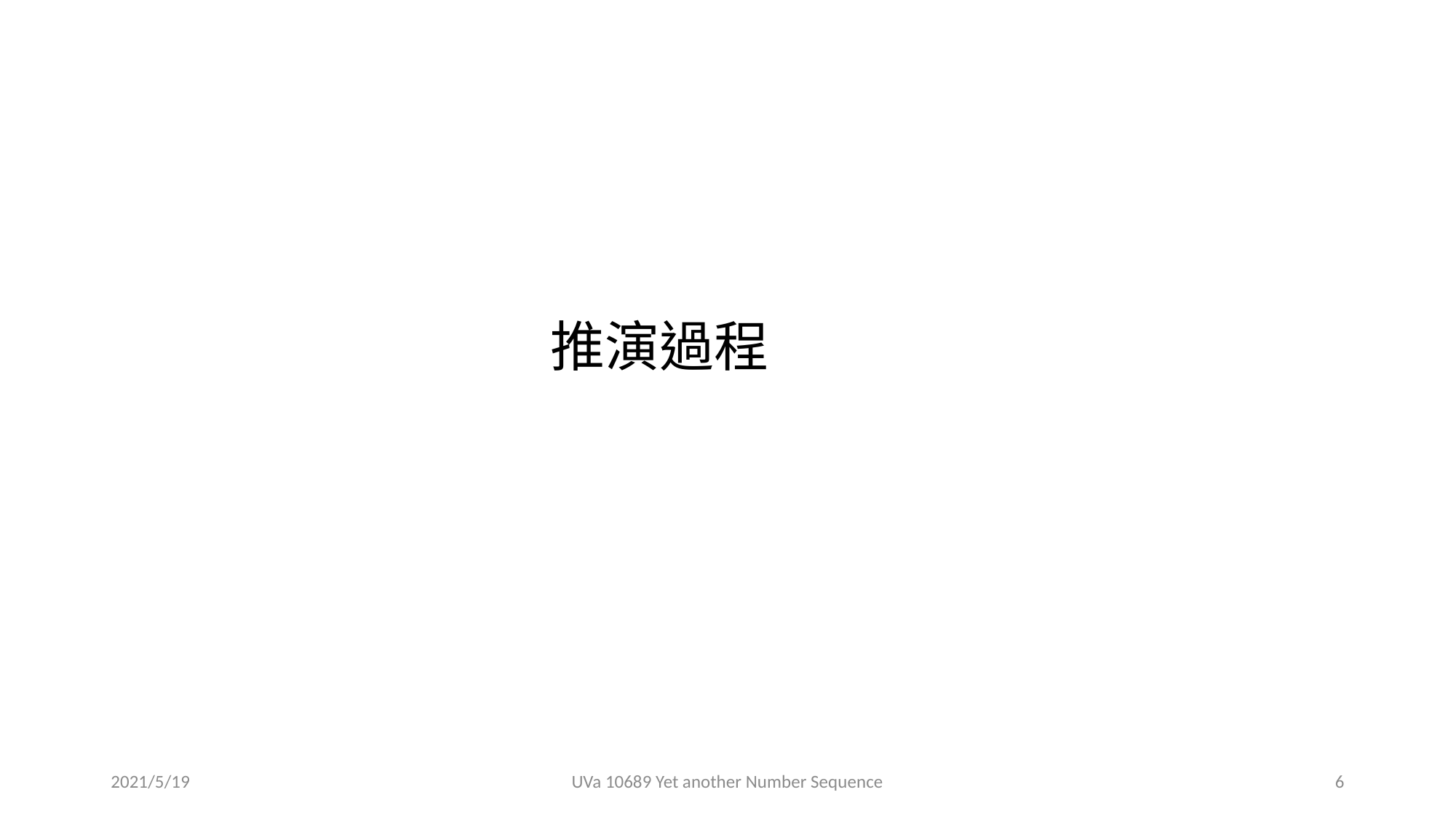

推演過程
2021/5/19
UVa 10689 Yet another Number Sequence
6